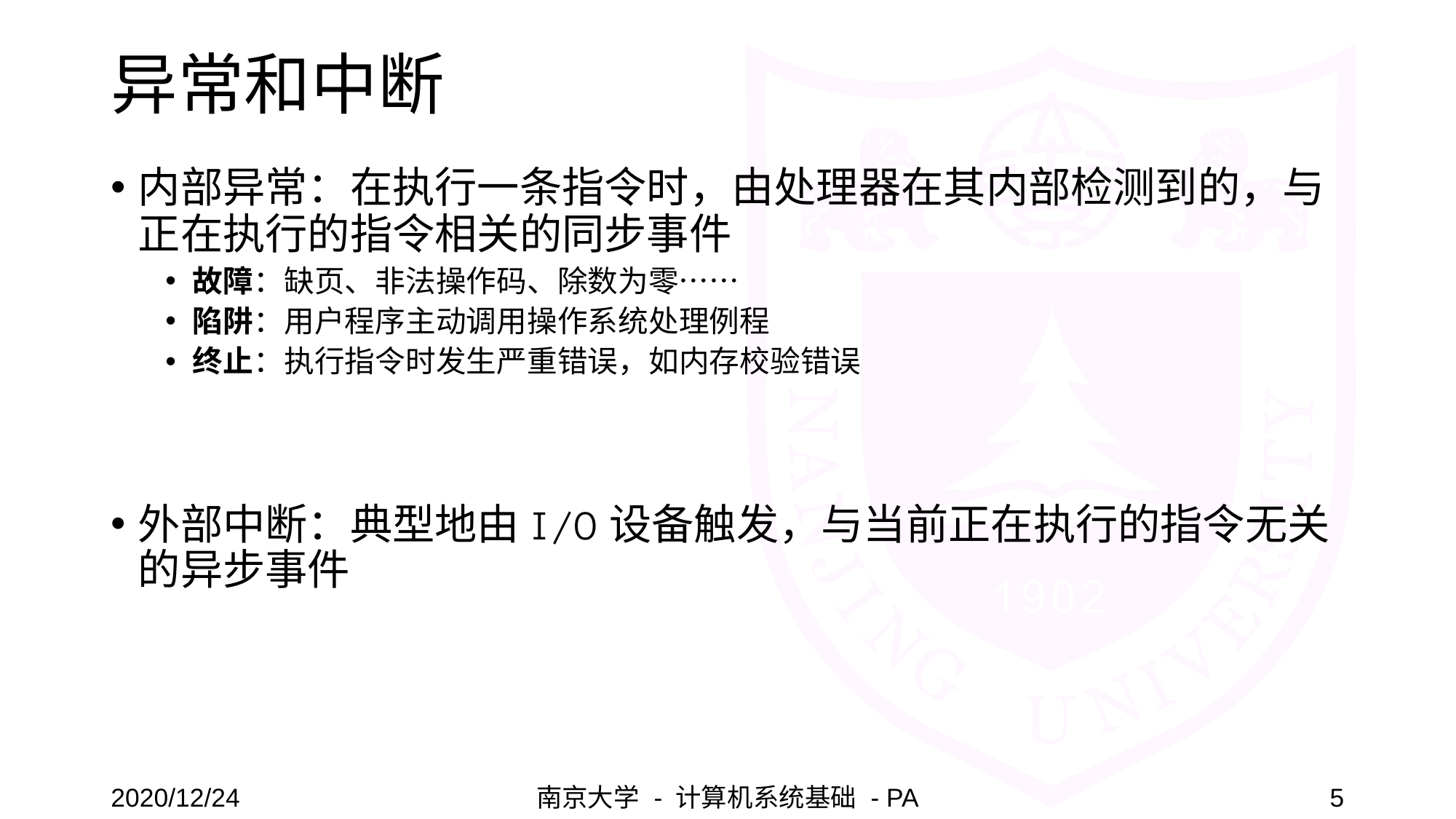

# 异常和中断
内部异常：在执行一条指令时，由处理器在其内部检测到的，与正在执行的指令相关的同步事件
故障：缺页、非法操作码、除数为零……
陷阱：用户程序主动调用操作系统处理例程
终止：执行指令时发生严重错误，如内存校验错误

外部中断：典型地由I/O设备触发，与当前正在执行的指令无关的异步事件
2020/12/24
南京大学 - 计算机系统基础 - PA
5